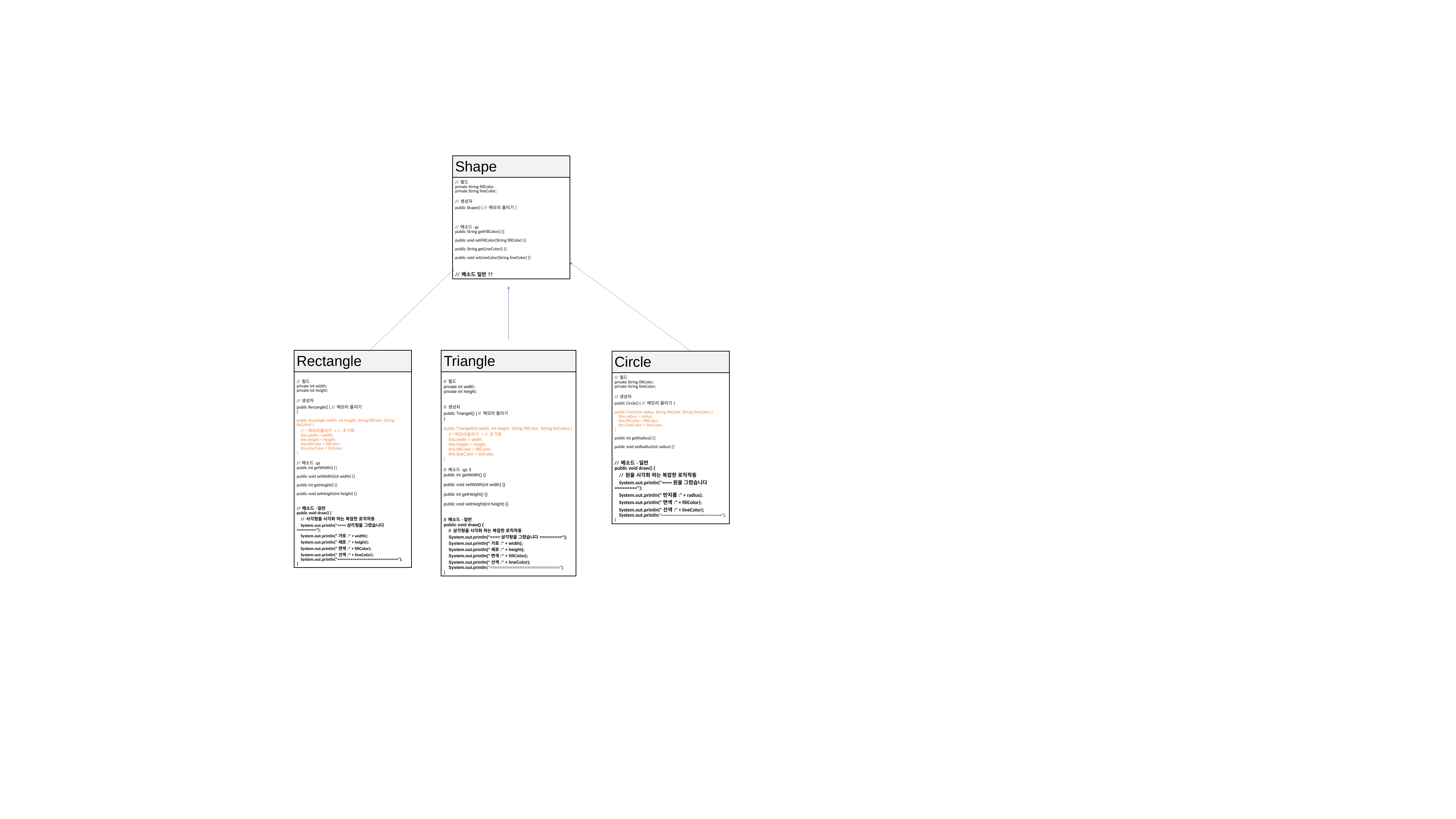

| Shape |
| --- |
| // 필드 private String fillColor; private String lineColor; // 생성자 public Shape() { // 메모리 올리기} // 메소드-gs public String getFillColor() {} public void setFillColor(String fillColor) {} public String getLineColor() {} public void setLineColor(String lineColor) {} // 메소드 일반?? |
| Rectangle |
| --- |
| // 필드 private int width; private int height; // 생성자 public Rectangle() { // 메모리 올리기 } public Rectangle width, int height, String fillColor, String linColor) { // \*메모리올리기 + // 초기화 this.width = width; this.height = height; this.fillColor = fillColor; this.lineColor = linColor; } // 메소드-gs public int getWidth() {| public void setWidth(int width) {} public int getHeight() {} public void setHeight(int height) {} // 메소드-일반 public void draw() { // 사각형을 시각화 하는 복잡한 로직작동 System.out.println("====삼각형을 그렸습니다========="); System.out.println("가로:" + width); System.out.println("세로:" + height); System.out.println("면색:" + fillColor); System.out.println("선색:" + lineColor); System.out.println("============================"); } |
| Triangle |
| --- |
| // 필드 private int width; private int height; // 생성자 public Triangel() { // 메모리 올리기 } public Triangel(int width, int height, String fillColor, String linColor) { // \*메모리올리기 + // 초기화 this.width = width; this.height = height; this.fillColor = fillColor; this.lineColor = linColor; } // 메소드-gs 3 public int getWidth() {| public void setWidth(int width) {} public int getHeight() {} public void setHeight(int height) {} // 메소드-일반 public void draw() { // 삼각형을 시각화 하는 복잡한 로직작동 System.out.println("====삼각형을 그렸습니다========="); System.out.println("가로:" + width); System.out.println("세로:" + height); System.out.println("면색:" + fillColor); System.out.println("선색:" + lineColor); System.out.println("============================"); } |
| Circle |
| --- |
| // 필드 private String fillColor; private String lineColor; // 생성자 public Circle() { // 메모리 올리기} public Circle(int radius, String fillColor, String lineColor) { this.radius = radius; this.fillColor = fillColor; this.lineColor = lineColor; } public int getRadius() {} public void setRadius(int radius) {} // 메소드-일반 public void draw() { // 원을 시각화 하는 복잡한 로직작동 System.out.println("====원을 그렸습니다========="); System.out.println("반지름:" + radius); System.out.println("면색:" + fillColor); System.out.println("선색:" + lineColor); System.out.println("============================"); } |